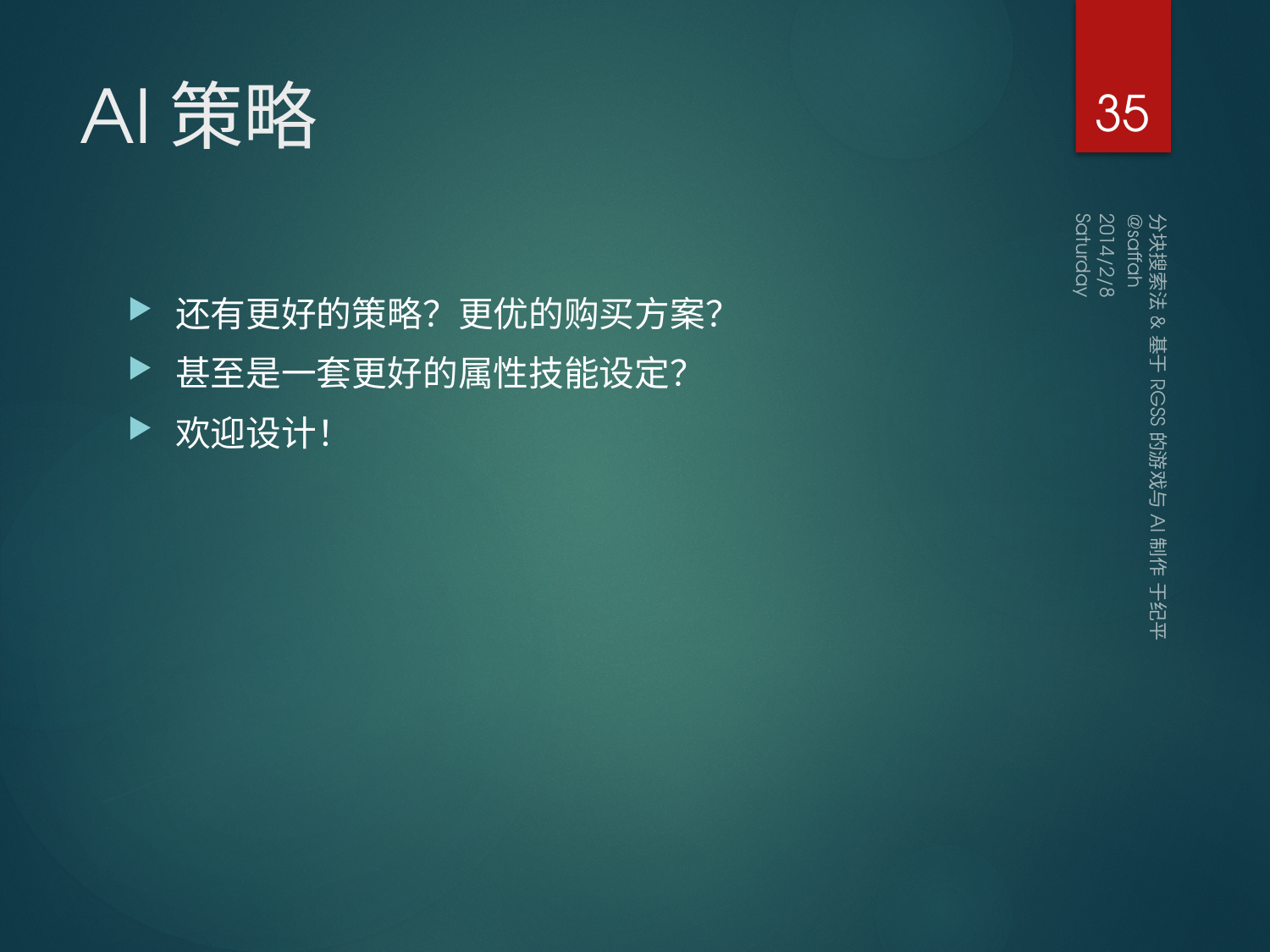

35
# AI策略
2014/2/8 Saturday
还有更好的策略？更优的购买方案？
甚至是一套更好的属性技能设定？
欢迎设计！
分块搜索法&基于RGSS的游戏与AI制作 于纪平 @saffah